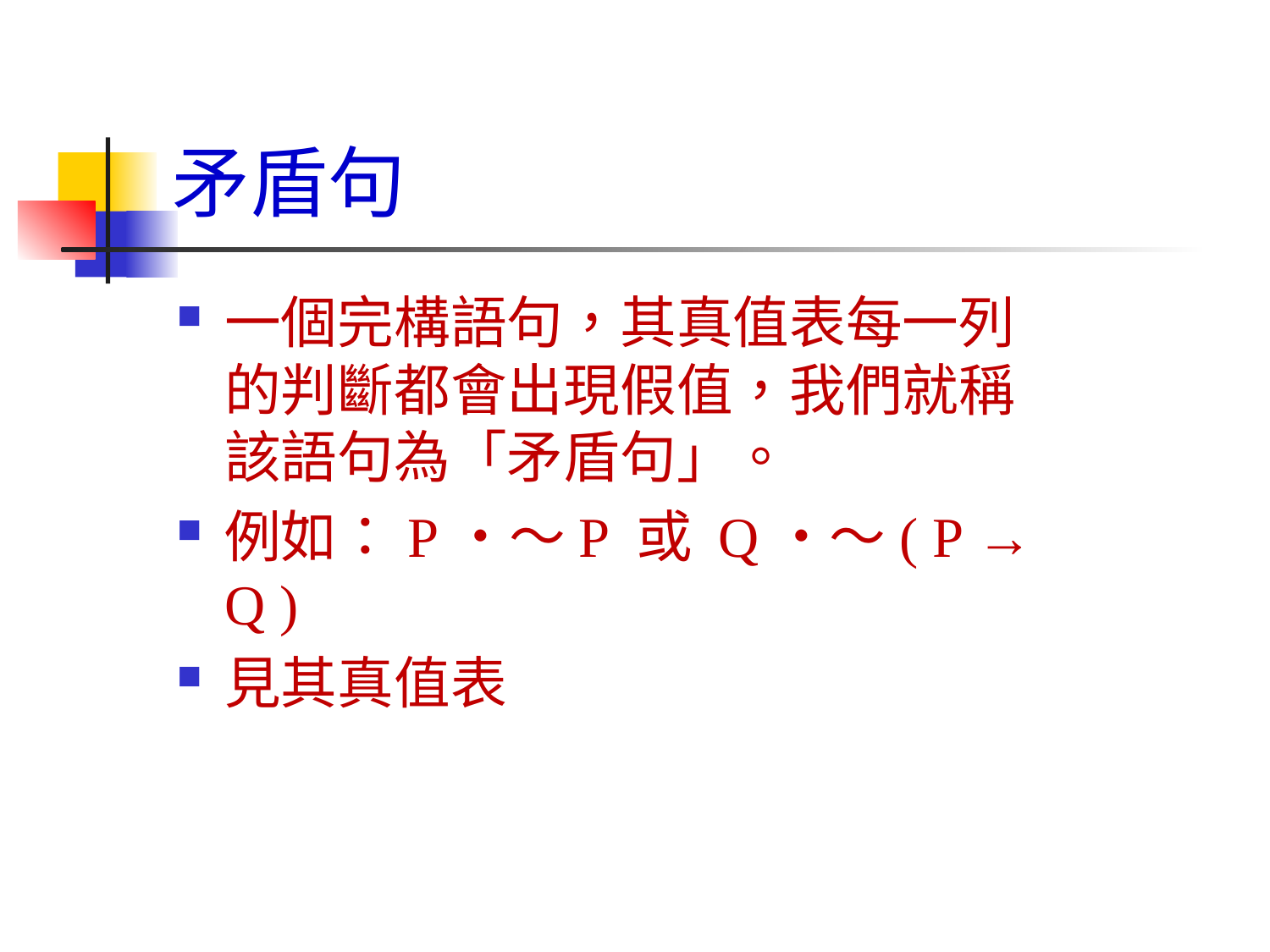

# 矛盾句
一個完構語句，其真值表每一列的判斷都會出現假值，我們就稱該語句為「矛盾句」。
例如：P・～P 或 Q・～( P → Q )
見其真值表